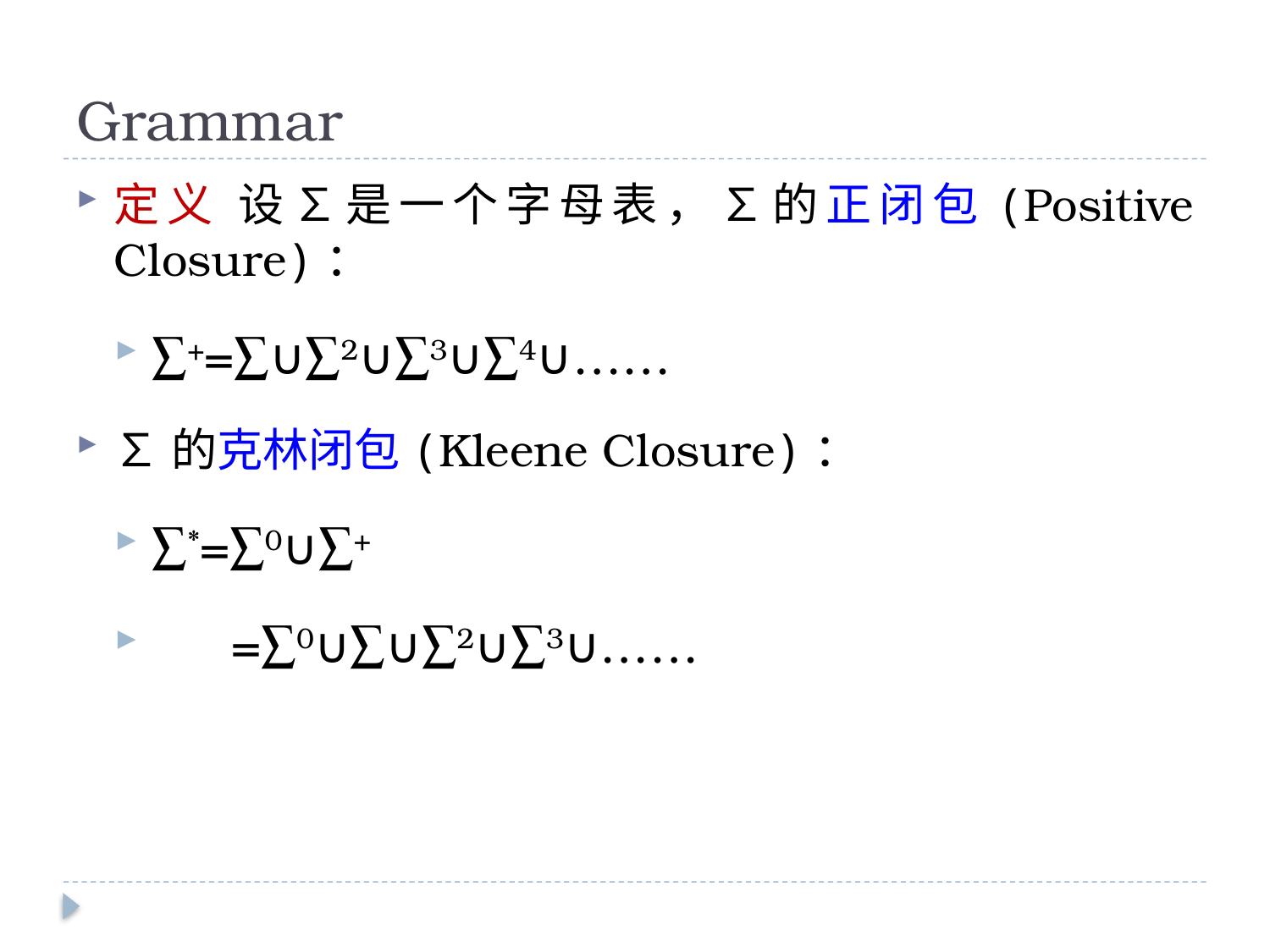

# Grammar
定义 设∑是一个字母表，∑的正闭包(Positive Closure)：
∑+=∑∪∑2∪∑3∪∑4∪……
∑的克林闭包(Kleene Closure)：
∑*=∑0∪∑+
     =∑0∪∑∪∑2∪∑3∪……

25